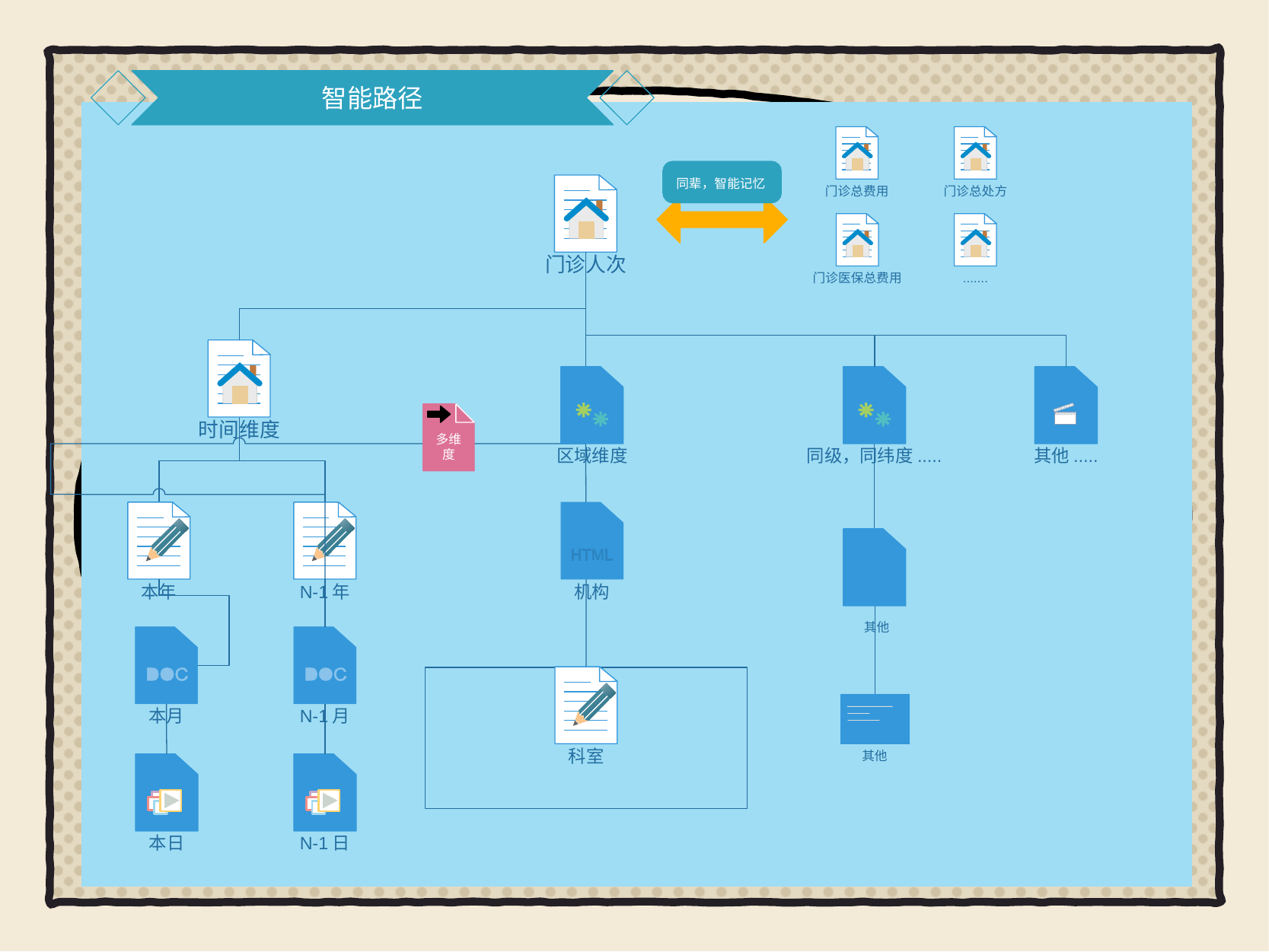

智能路径

门诊总费用

门诊总处方

同辈，智能记忆

门诊人次

门诊医保总费用

.......

时间维度

区域维度

同级，同纬度.....

其他.....

多维度

本年

N-1年

机构

其他

本月

N-1月

科室

其他

本日

N-1日